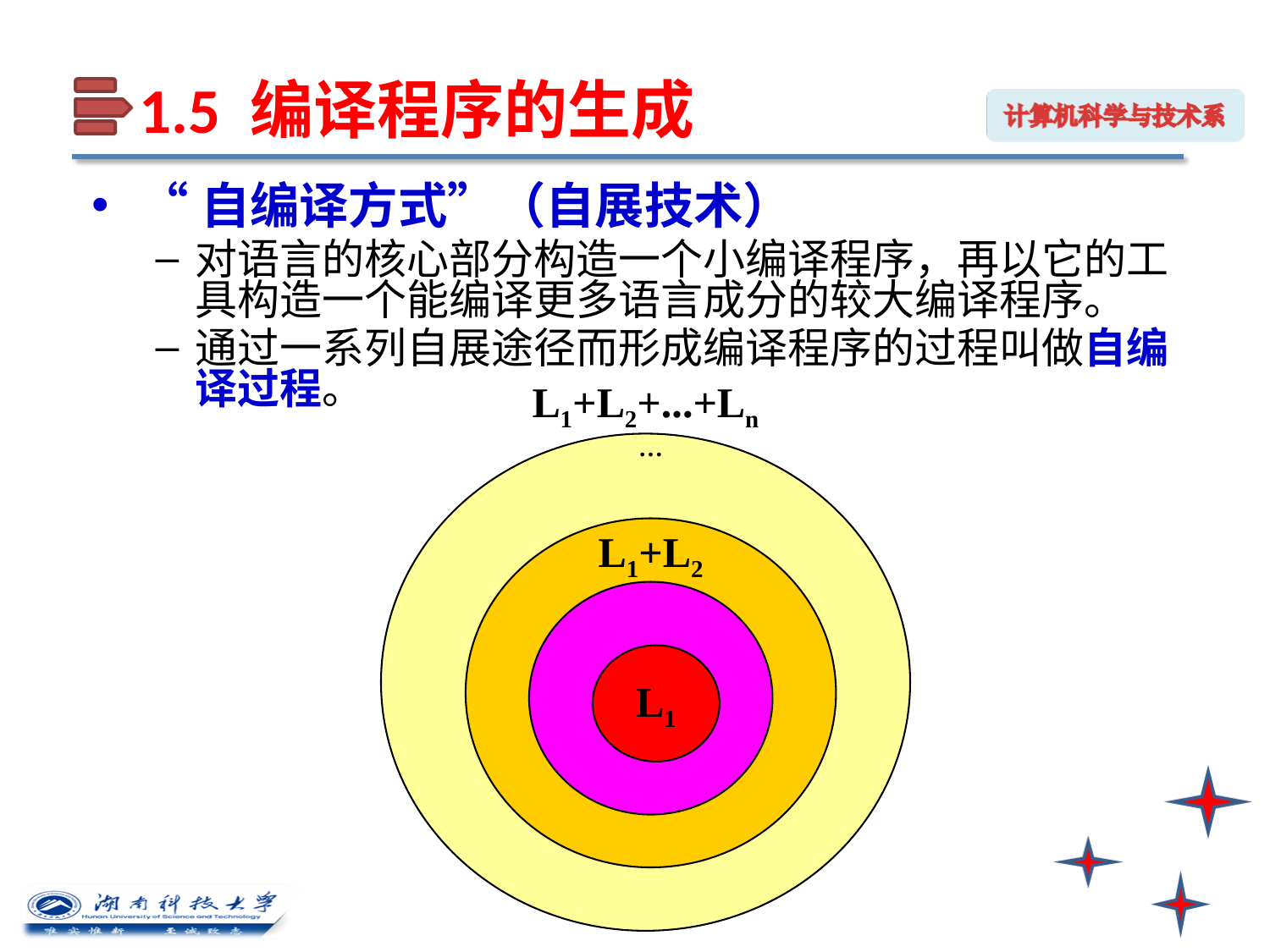

# 1.5 编译程序的生成
“自编译方式”（自展技术）
对语言的核心部分构造一个小编译程序，再以它的工具构造一个能编译更多语言成分的较大编译程序。
通过一系列自展途径而形成编译程序的过程叫做自编译过程。
L1+L2+...+Ln

…

L1+L2

L1